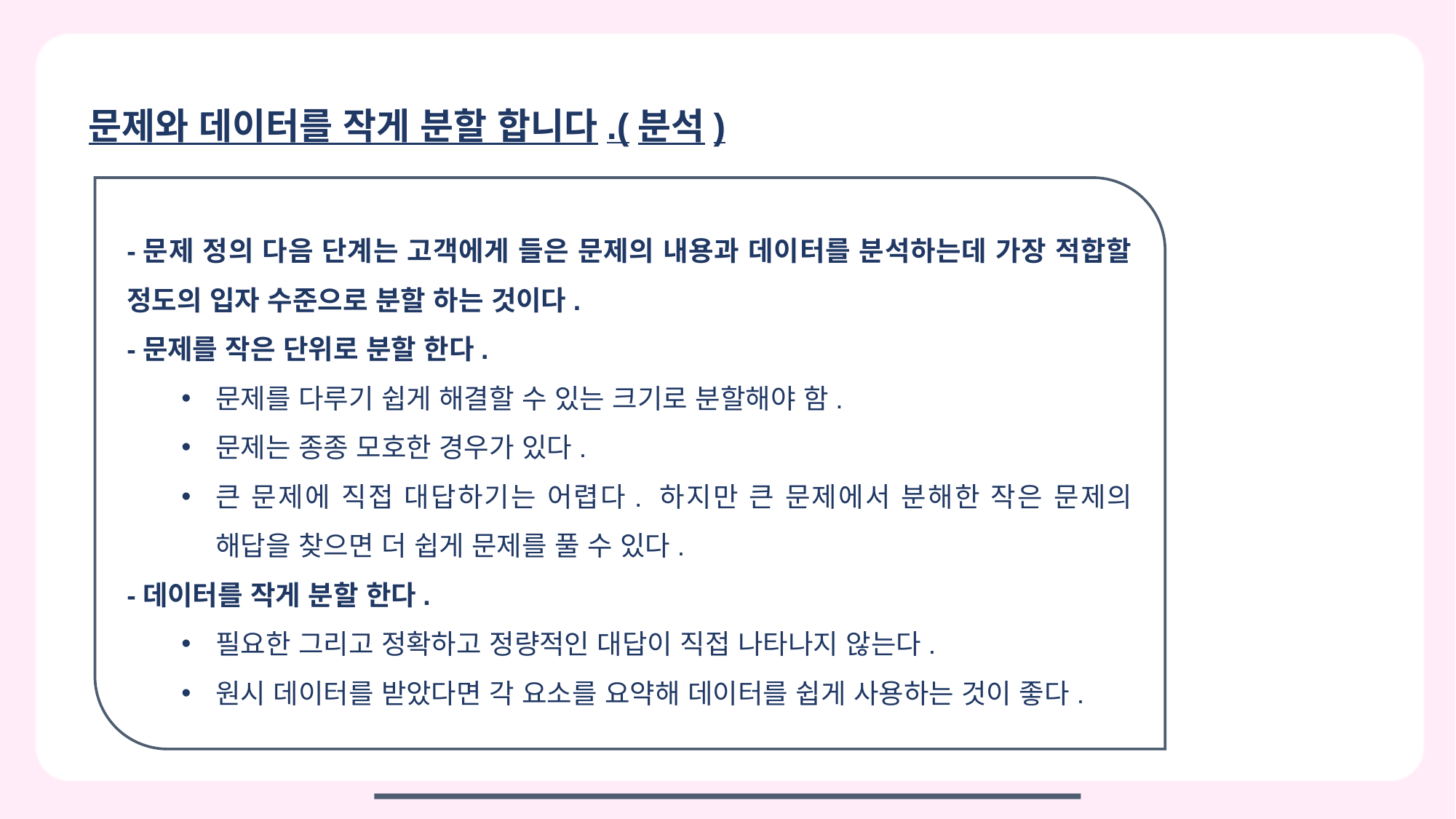

문제와 데이터를 작게 분할 합니다.(분석)
-문제 정의 다음 단계는 고객에게 들은 문제의 내용과 데이터를 분석하는데 가장 적합할 정도의 입자 수준으로 분할 하는 것이다.
-문제를 작은 단위로 분할 한다.
문제를 다루기 쉽게 해결할 수 있는 크기로 분할해야 함.
문제는 종종 모호한 경우가 있다.
큰 문제에 직접 대답하기는 어렵다. 하지만 큰 문제에서 분해한 작은 문제의 해답을 찾으면 더 쉽게 문제를 풀 수 있다.
-데이터를 작게 분할 한다.
필요한 그리고 정확하고 정량적인 대답이 직접 나타나지 않는다.
원시 데이터를 받았다면 각 요소를 요약해 데이터를 쉽게 사용하는 것이 좋다.